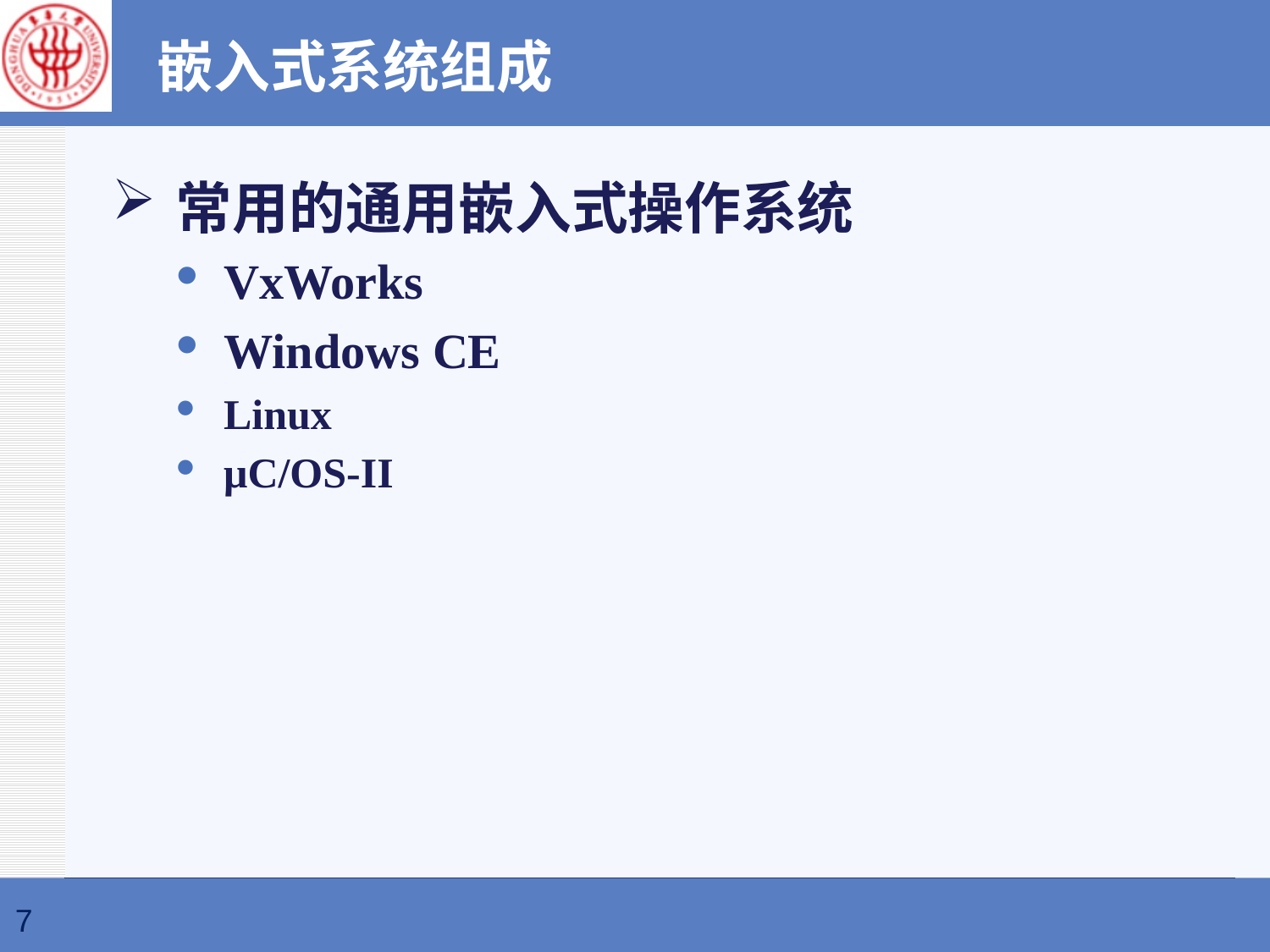

嵌入式系统组成
常用的通用嵌入式操作系统
VxWorks
Windows CE
Linux
μC/OS-II